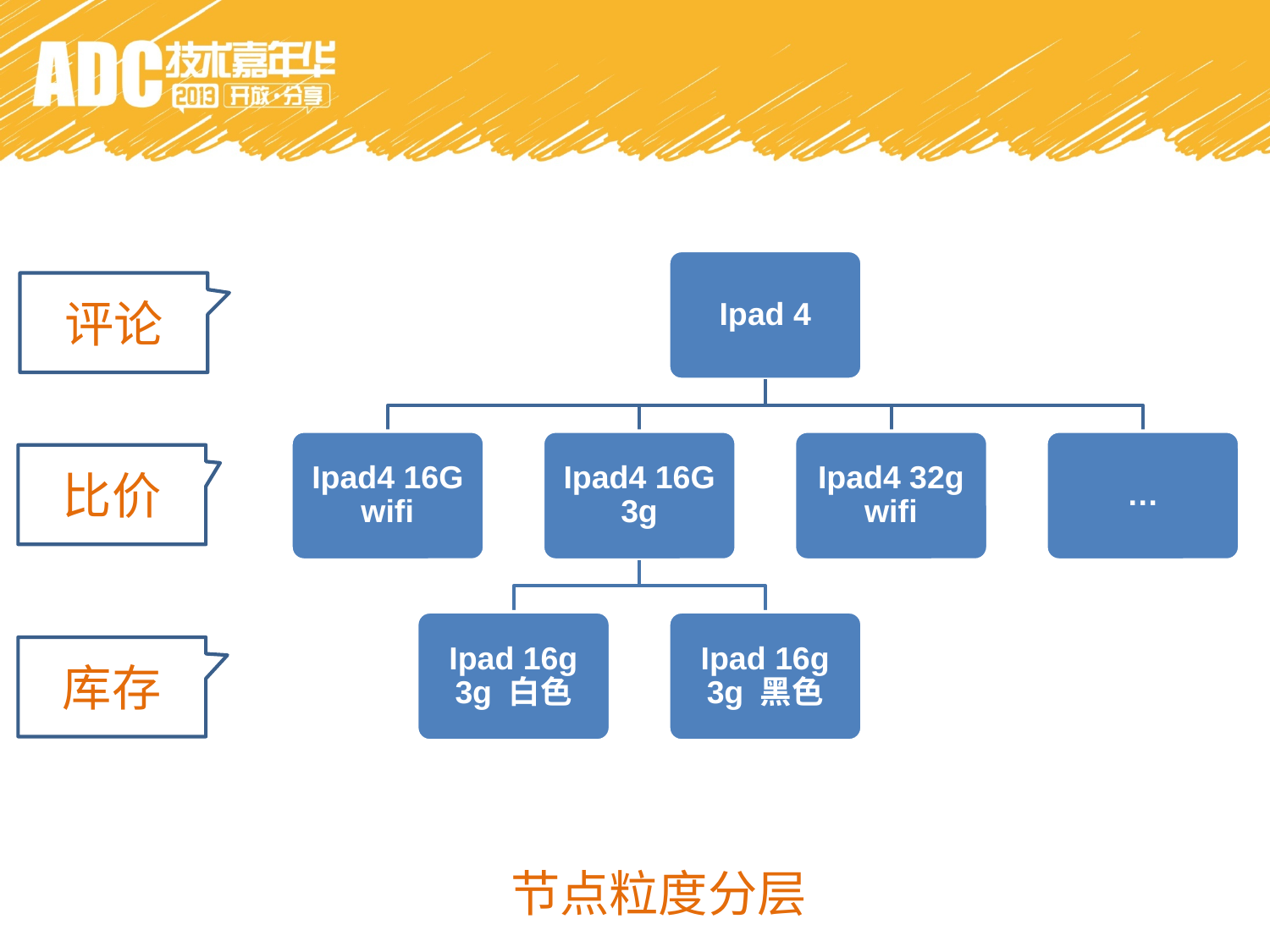

Ipad 4
Ipad4 16G wifi
Ipad4 16G 3g
Ipad 16g 3g 白色
Ipad 16g 3g 黑色
Ipad4 32g wifi
…
评论
比价
库存
节点粒度分层